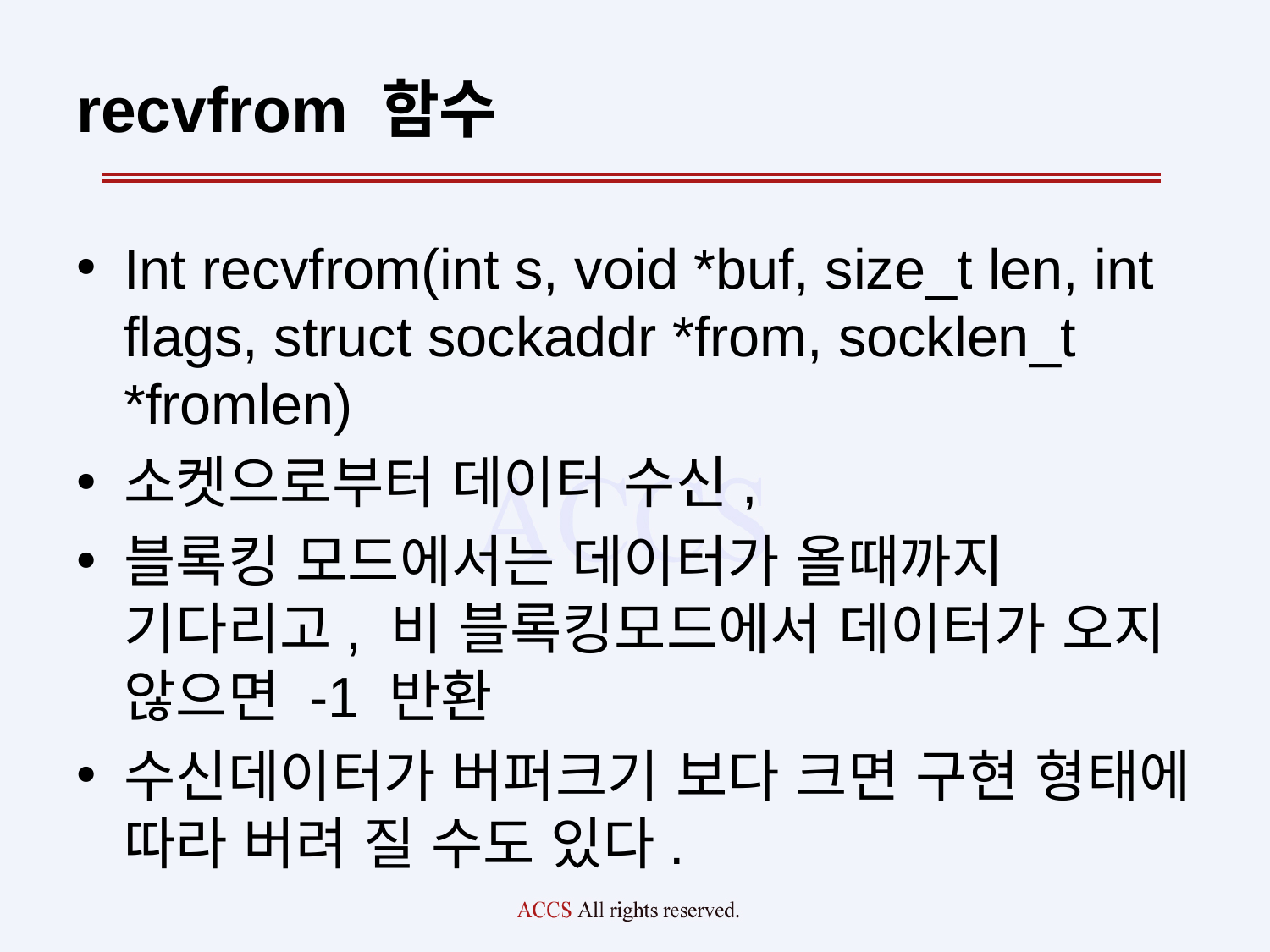

# recvfrom 함수
Int recvfrom(int s, void *buf, size_t len, int flags, struct sockaddr *from, socklen_t *fromlen)
소켓으로부터 데이터 수신,
블록킹 모드에서는 데이터가 올때까지 기다리고, 비 블록킹모드에서 데이터가 오지 않으면 -1 반환
수신데이터가 버퍼크기 보다 크면 구현 형태에 따라 버려 질 수도 있다.